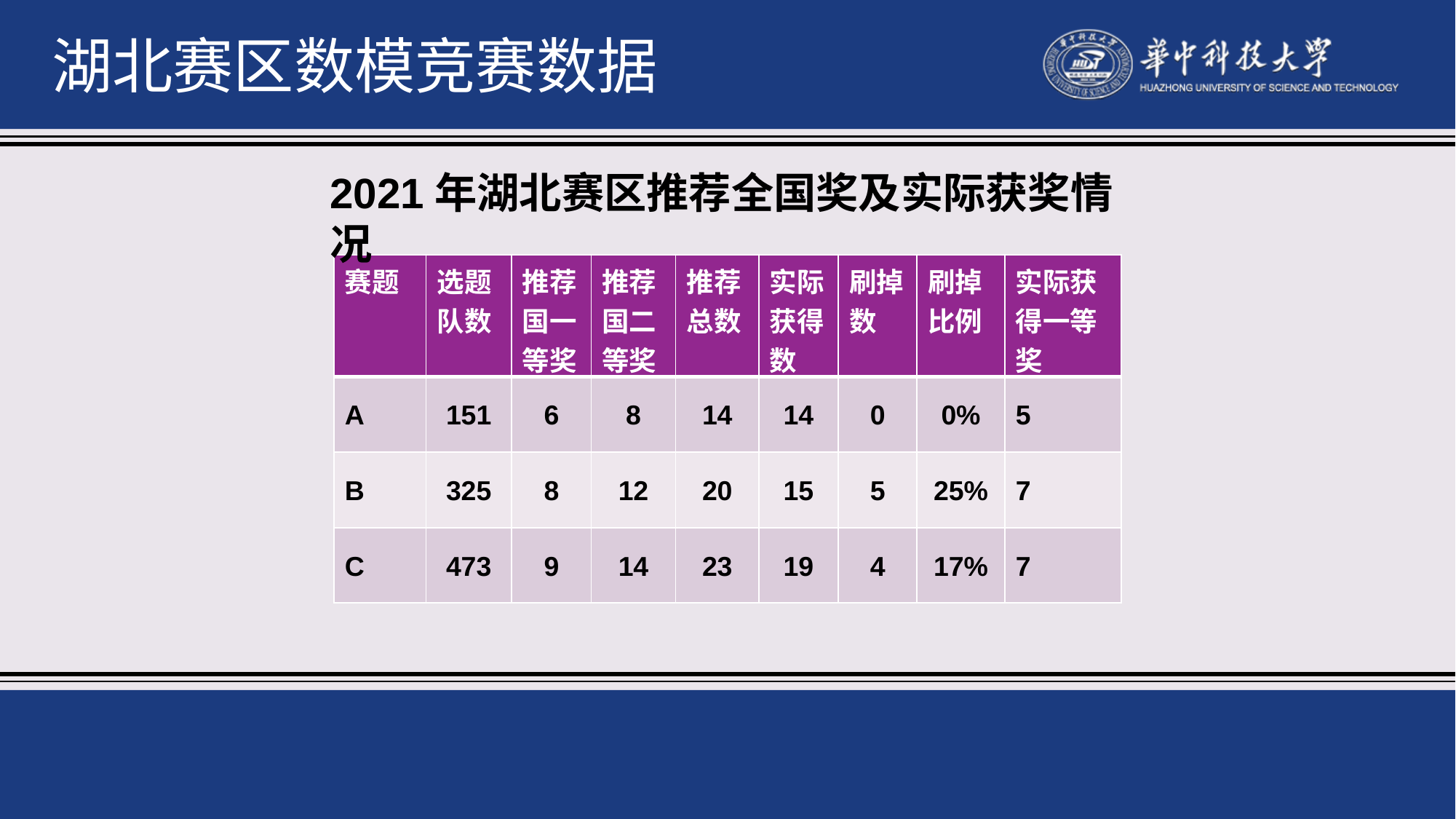

湖北赛区数模竞赛数据
2021年湖北赛区推荐全国奖及实际获奖情况
| 赛题 | 选题队数 | 推荐国一等奖 | 推荐国二等奖 | 推荐总数 | 实际获得数 | 刷掉数 | 刷掉比例 | 实际获得一等奖 |
| --- | --- | --- | --- | --- | --- | --- | --- | --- |
| A | 151 | 6 | 8 | 14 | 14 | 0 | 0% | 5 |
| B | 325 | 8 | 12 | 20 | 15 | 5 | 25% | 7 |
| C | 473 | 9 | 14 | 23 | 19 | 4 | 17% | 7 |